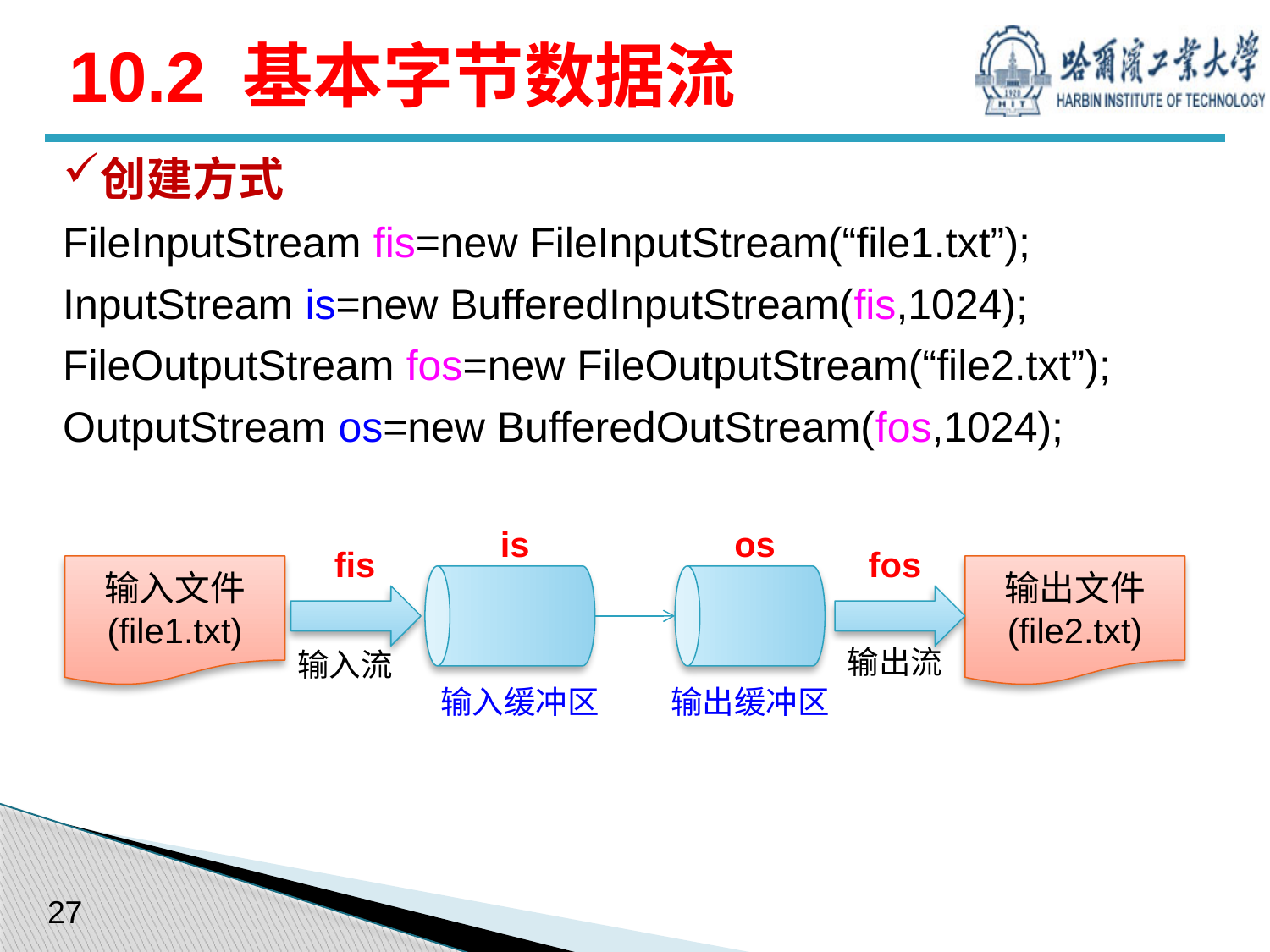

# 10.2 基本字节数据流
创建方式
FileInputStream fis=new FileInputStream(“file1.txt”);
InputStream is=new BufferedInputStream(fis,1024);
FileOutputStream fos=new FileOutputStream(“file2.txt”);
OutputStream os=new BufferedOutStream(fos,1024);
is
os

fis
输入文件
(file1.txt)

输入流
fos
输出文件
(file2.txt)

输出流

输入缓冲区
输出缓冲区